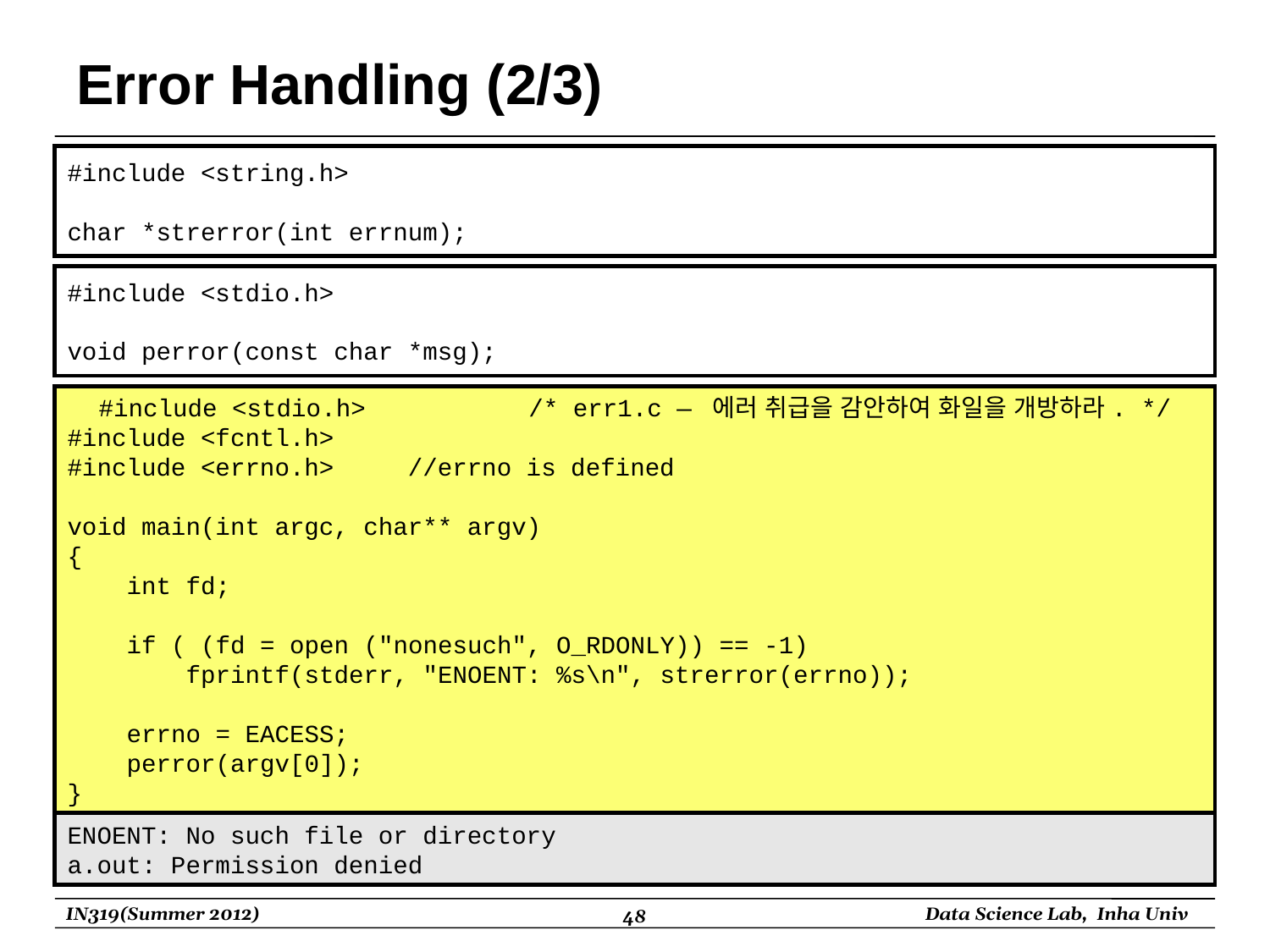

# Error Handling (2/3)
#include <string.h>

char *strerror(int errnum);

#include <stdio.h>

void perror(const char *msg);
#include <stdio.h>           /* err1.c ― 에러 취급을 감안하여 화일을 개방하라. */
#include <fcntl.h>
#include <errno.h>     //errno is defined

void main(int argc, char** argv)
{
    int fd;

    if ( (fd = open ("nonesuch", O_RDONLY)) == -1)
        fprintf(stderr, "ENOENT: %s\n", strerror(errno));

    errno = EACESS;
    perror(argv[0]);
}
ENOENT: No such file or directory
a.out: Permission denied
48